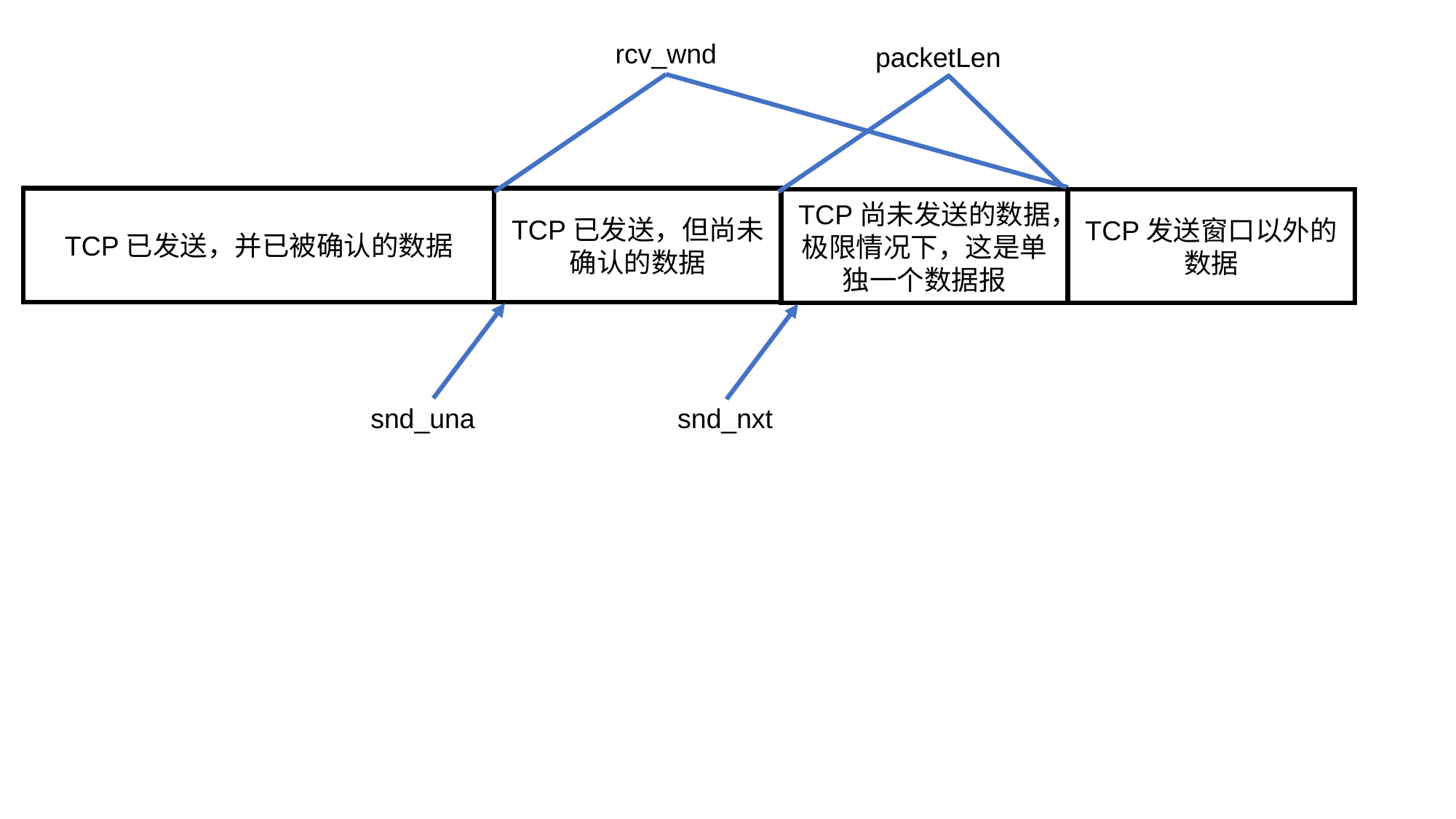

rcv_wnd
packetLen
TCP已发送，并已被确认的数据
TCP已发送，但尚未确认的数据
TCP尚未发送的数据，极限情况下，这是单独一个数据报
TCP发送窗口以外的数据
snd_nxt
snd_una